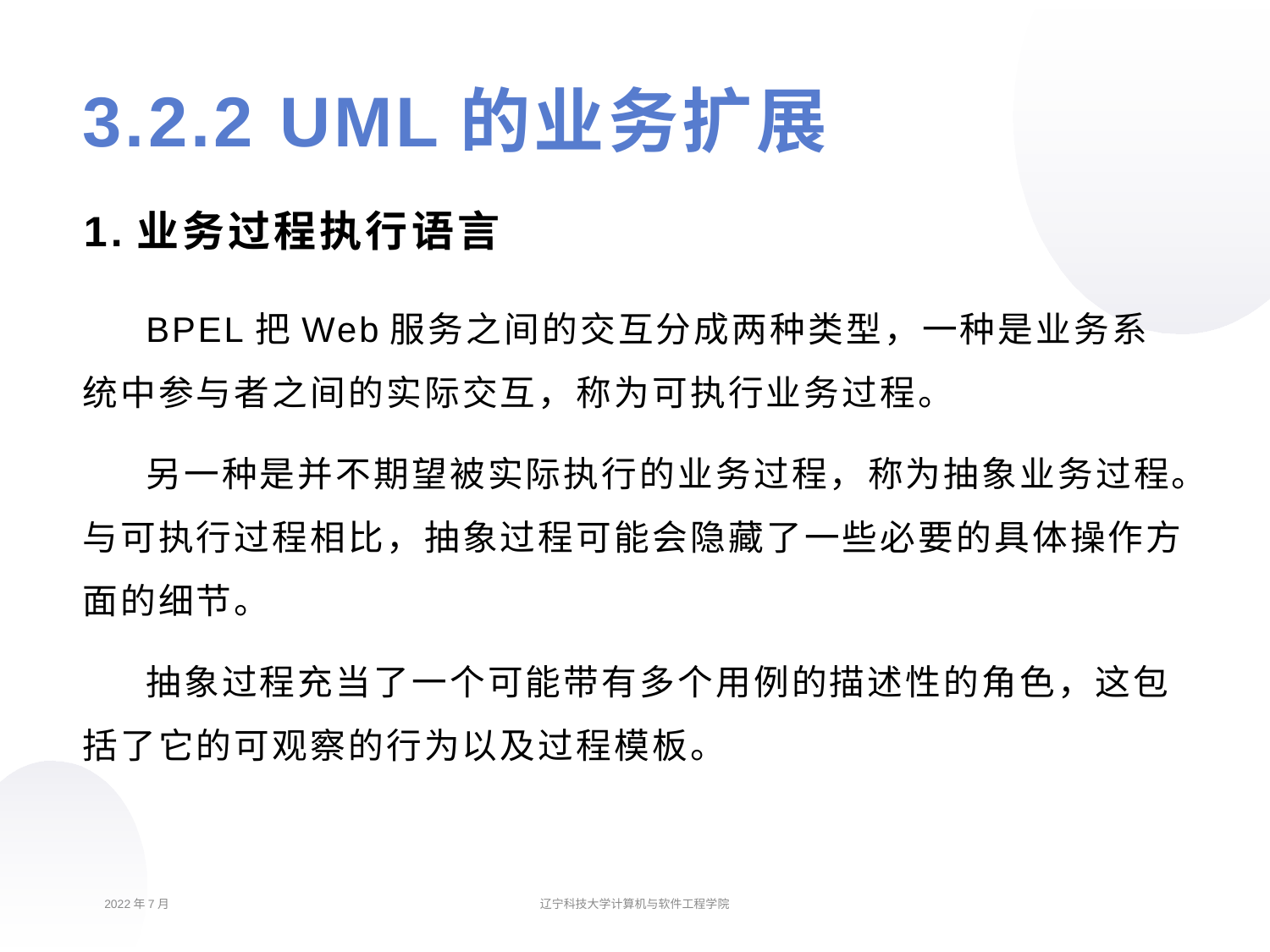

# 3.2.2 UML的业务扩展
1.业务过程执行语言
BPEL把Web服务之间的交互分成两种类型，一种是业务系统中参与者之间的实际交互，称为可执行业务过程。
另一种是并不期望被实际执行的业务过程，称为抽象业务过程。与可执行过程相比，抽象过程可能会隐藏了一些必要的具体操作方面的细节。
抽象过程充当了一个可能带有多个用例的描述性的角色，这包括了它的可观察的行为以及过程模板。

2022年7月
辽宁科技大学计算机与软件工程学院
43